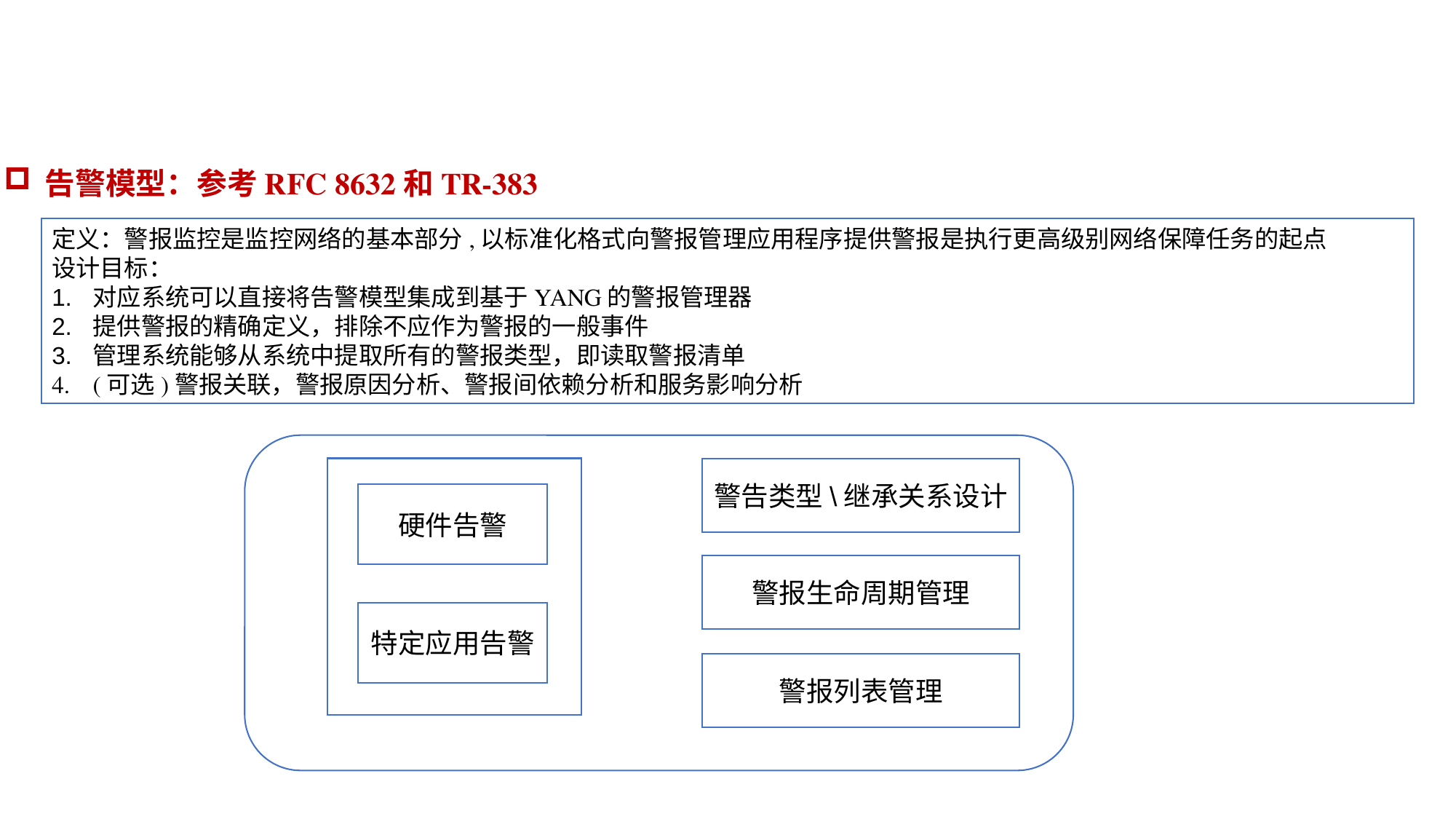

告警模型：参考RFC 8632和TR-383
定义：警报监控是监控网络的基本部分,以标准化格式向警报管理应用程序提供警报是执行更高级别网络保障任务的起点
设计目标：
对应系统可以直接将告警模型集成到基于YANG的警报管理器
提供警报的精确定义，排除不应作为警报的一般事件
管理系统能够从系统中提取所有的警报类型，即读取警报清单
(可选)警报关联，警报原因分析、警报间依赖分析和服务影响分析

警告类型\继承关系设计
硬件告警
警报生命周期管理
特定应用告警
警报列表管理